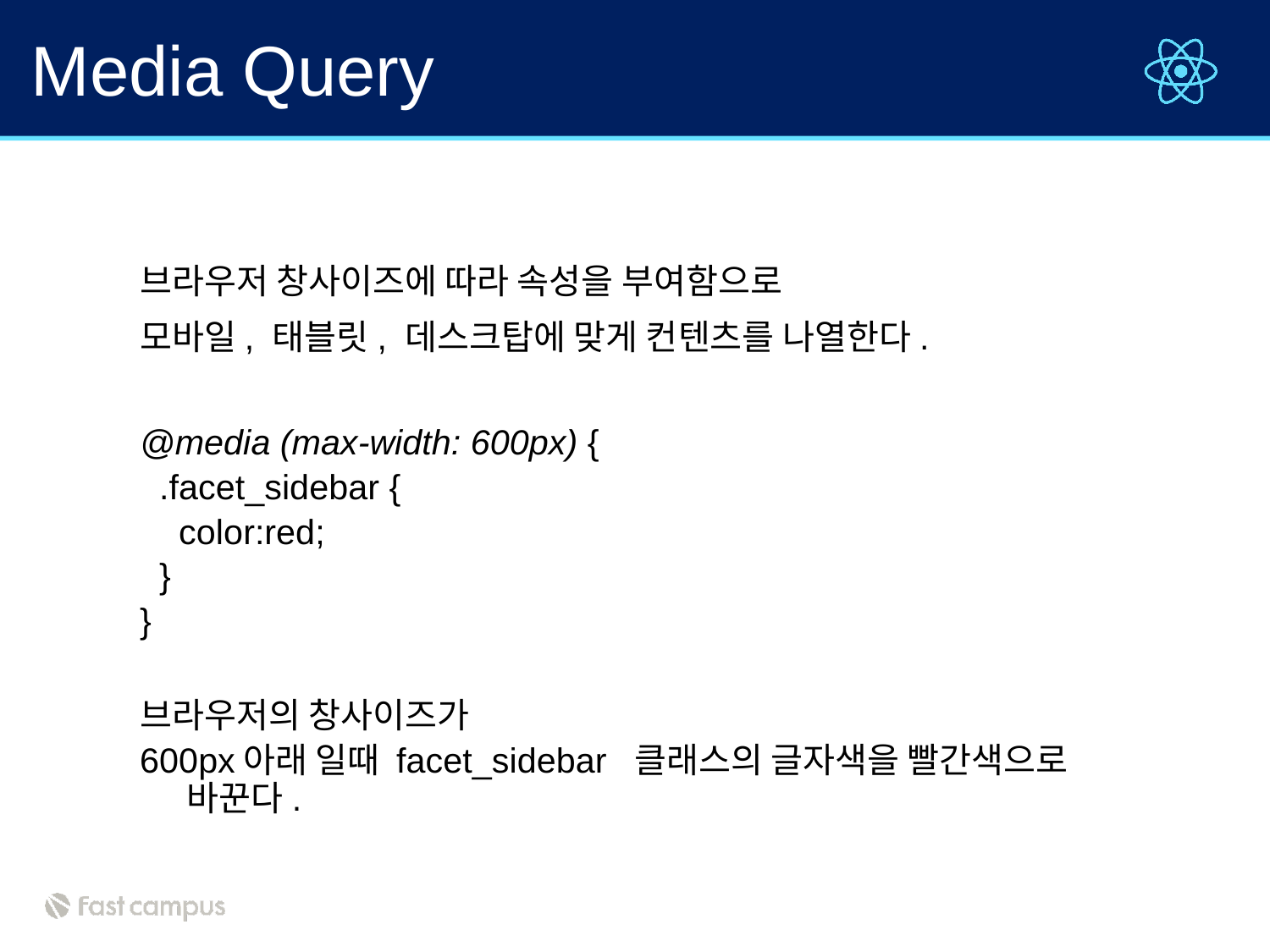

# Media Query
브라우저 창사이즈에 따라 속성을 부여함으로
모바일, 태블릿, 데스크탑에 맞게 컨텐츠를 나열한다.

@media (max-width: 600px) {
  .facet_sidebar {
    color:red;
  }
}

브라우저의 창사이즈가
600px아래 일때 facet_sidebar  클래스의 글자색을 빨간색으로 바꾼다.